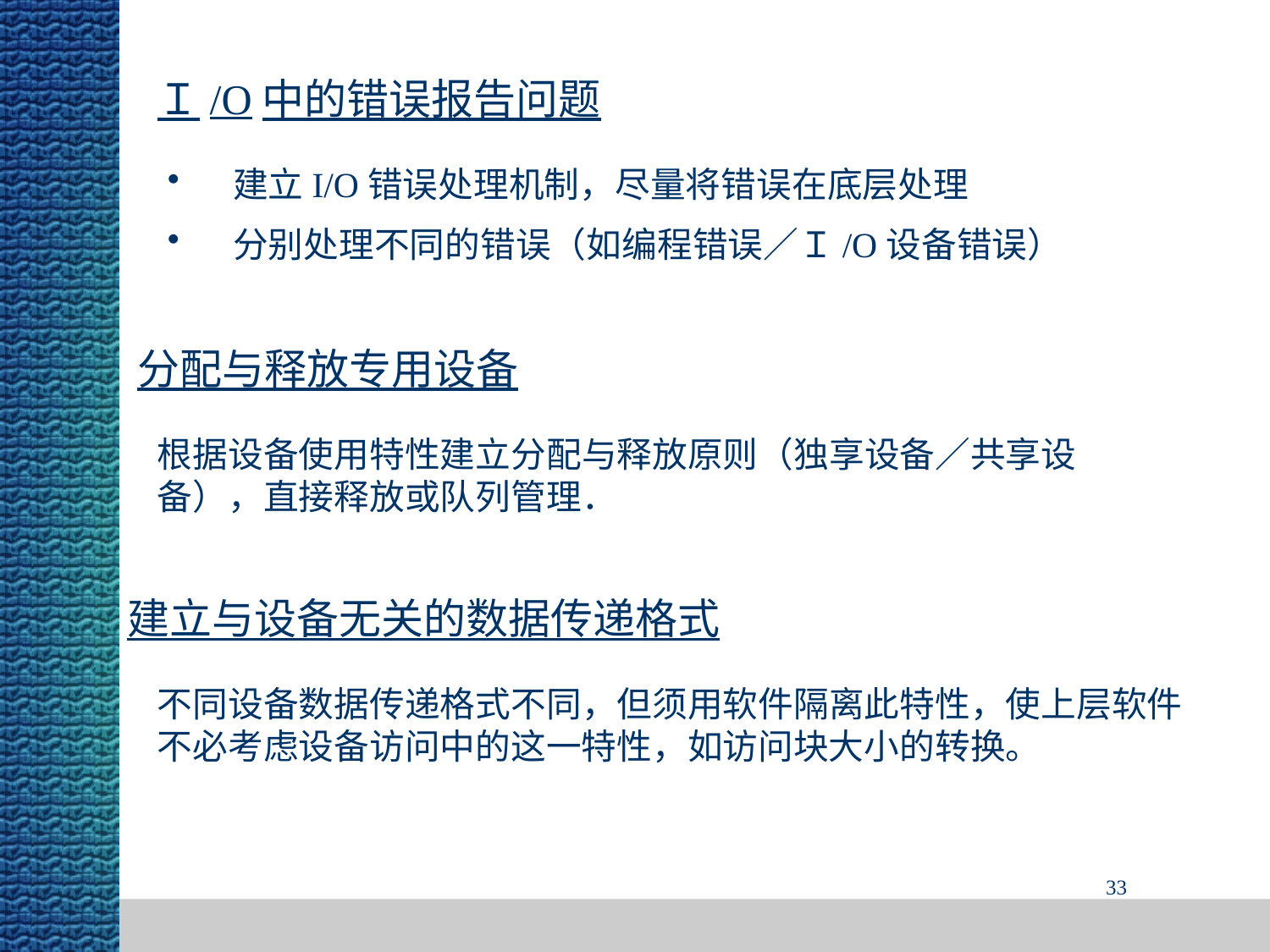

Ｉ/O中的错误报告问题
　建立I/O错误处理机制，尽量将错误在底层处理
　分别处理不同的错误（如编程错误／Ｉ/O设备错误）
分配与释放专用设备
根据设备使用特性建立分配与释放原则（独享设备／共享设备），直接释放或队列管理．
建立与设备无关的数据传递格式
不同设备数据传递格式不同，但须用软件隔离此特性，使上层软件不必考虑设备访问中的这一特性，如访问块大小的转换。
33